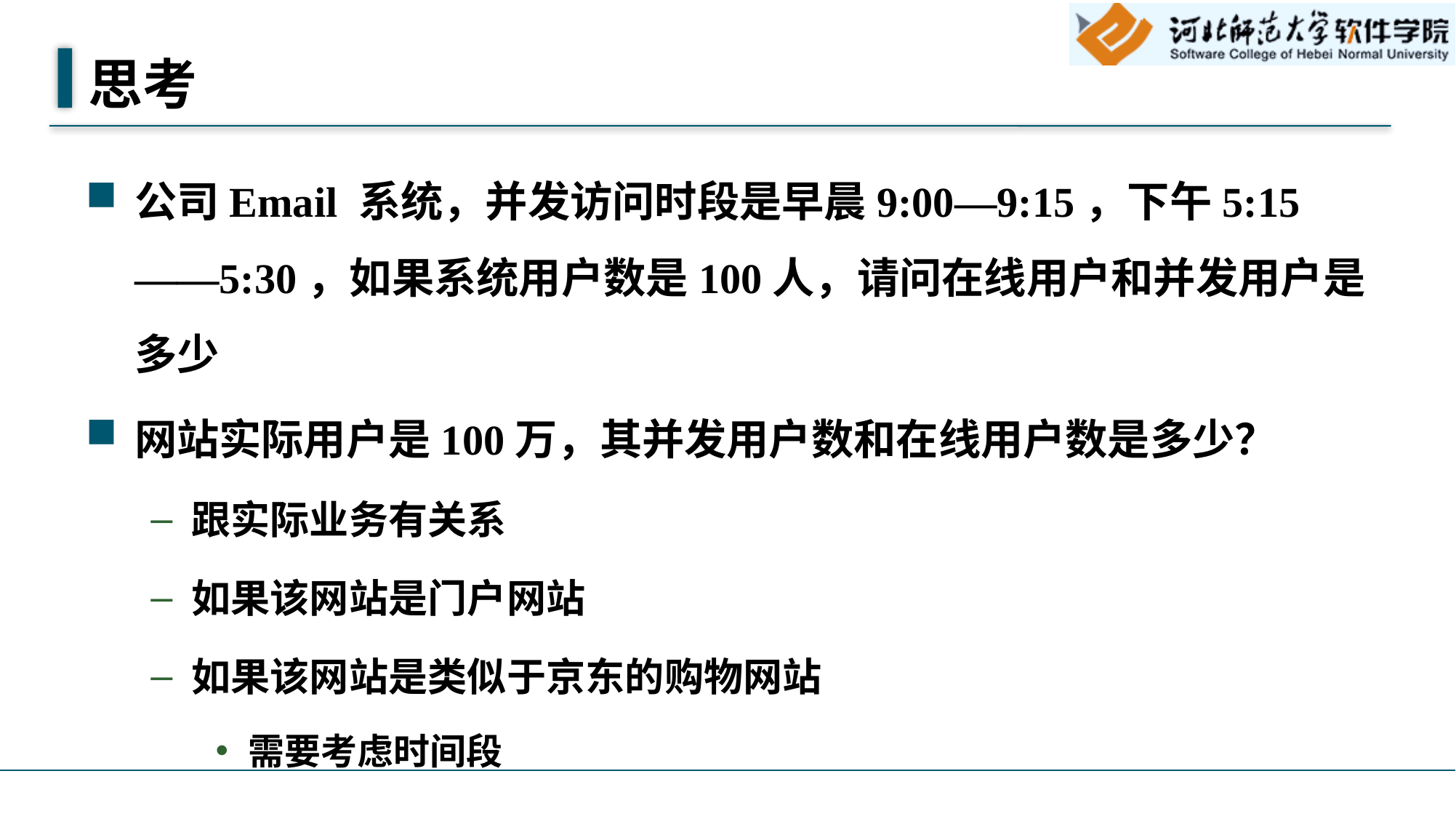

# 思考
公司Email 系统，并发访问时段是早晨9:00—9:15，下午5:15——5:30，如果系统用户数是100人，请问在线用户和并发用户是多少
网站实际用户是100万，其并发用户数和在线用户数是多少？
跟实际业务有关系
如果该网站是门户网站
如果该网站是类似于京东的购物网站
需要考虑时间段